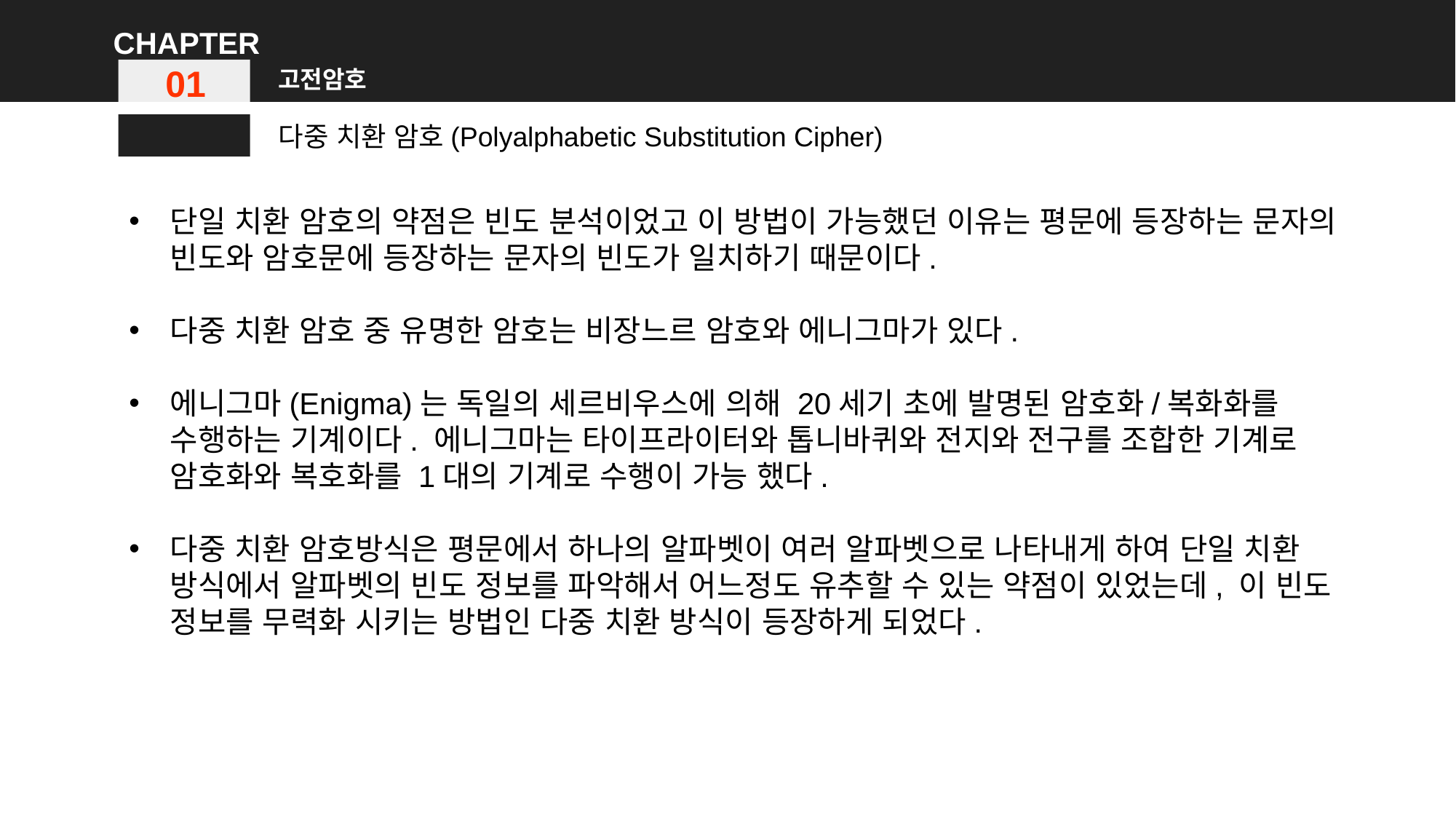

CHAPTER
고전암호
01

다중 치환 암호(Polyalphabetic Substitution Cipher)
단일 치환 암호의 약점은 빈도 분석이었고 이 방법이 가능했던 이유는 평문에 등장하는 문자의 빈도와 암호문에 등장하는 문자의 빈도가 일치하기 때문이다.

다중 치환 암호 중 유명한 암호는 비장느르 암호와 에니그마가 있다.

에니그마(Enigma)는 독일의 세르비우스에 의해 20세기 초에 발명된 암호화/복화화를 수행하는 기계이다. 에니그마는 타이프라이터와 톱니바퀴와 전지와 전구를 조합한 기계로 암호화와 복호화를 1대의 기계로 수행이 가능 했다.

다중 치환 암호방식은 평문에서 하나의 알파벳이 여러 알파벳으로 나타내게 하여 단일 치환 방식에서 알파벳의 빈도 정보를 파악해서 어느정도 유추할 수 있는 약점이 있었는데, 이 빈도 정보를 무력화 시키는 방법인 다중 치환 방식이 등장하게 되었다.